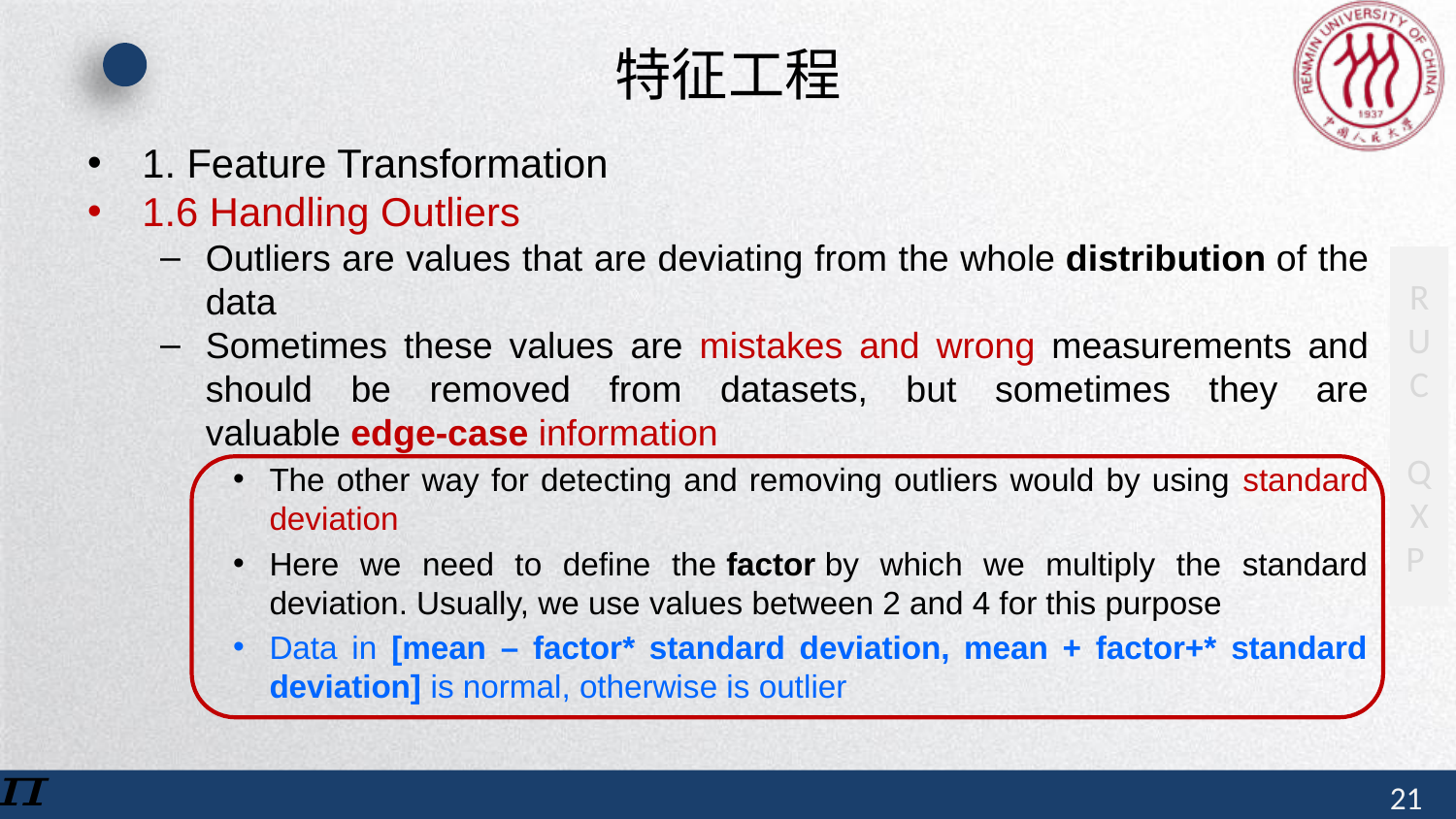

# 特征工程
1. Feature Transformation
1.6 Handling Outliers
Outliers are values that are deviating from the whole distribution of the data
Sometimes these values are mistakes and wrong measurements and should be removed from datasets, but sometimes they are valuable edge-case information
The other way for detecting and removing outliers would by using standard deviation
Here we need to define the factor by which we multiply the standard deviation. Usually, we use values between 2 and 4 for this purpose
Data in [mean – factor* standard deviation, mean + factor+* standard deviation] is normal, otherwise is outlier